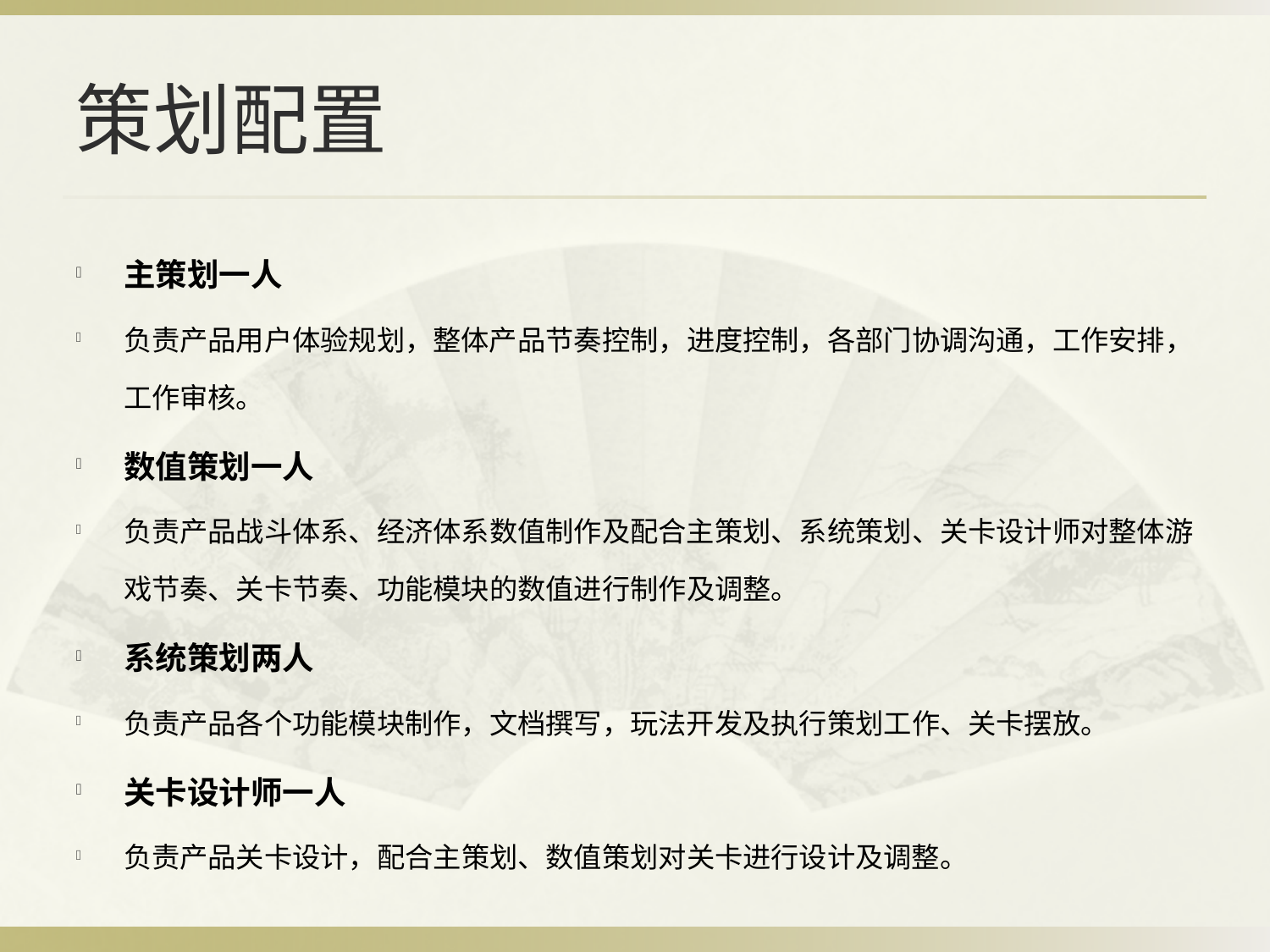

# 策划配置
主策划一人
负责产品用户体验规划，整体产品节奏控制，进度控制，各部门协调沟通，工作安排，工作审核。
数值策划一人
负责产品战斗体系、经济体系数值制作及配合主策划、系统策划、关卡设计师对整体游戏节奏、关卡节奏、功能模块的数值进行制作及调整。
系统策划两人
负责产品各个功能模块制作，文档撰写，玩法开发及执行策划工作、关卡摆放。
关卡设计师一人
负责产品关卡设计，配合主策划、数值策划对关卡进行设计及调整。